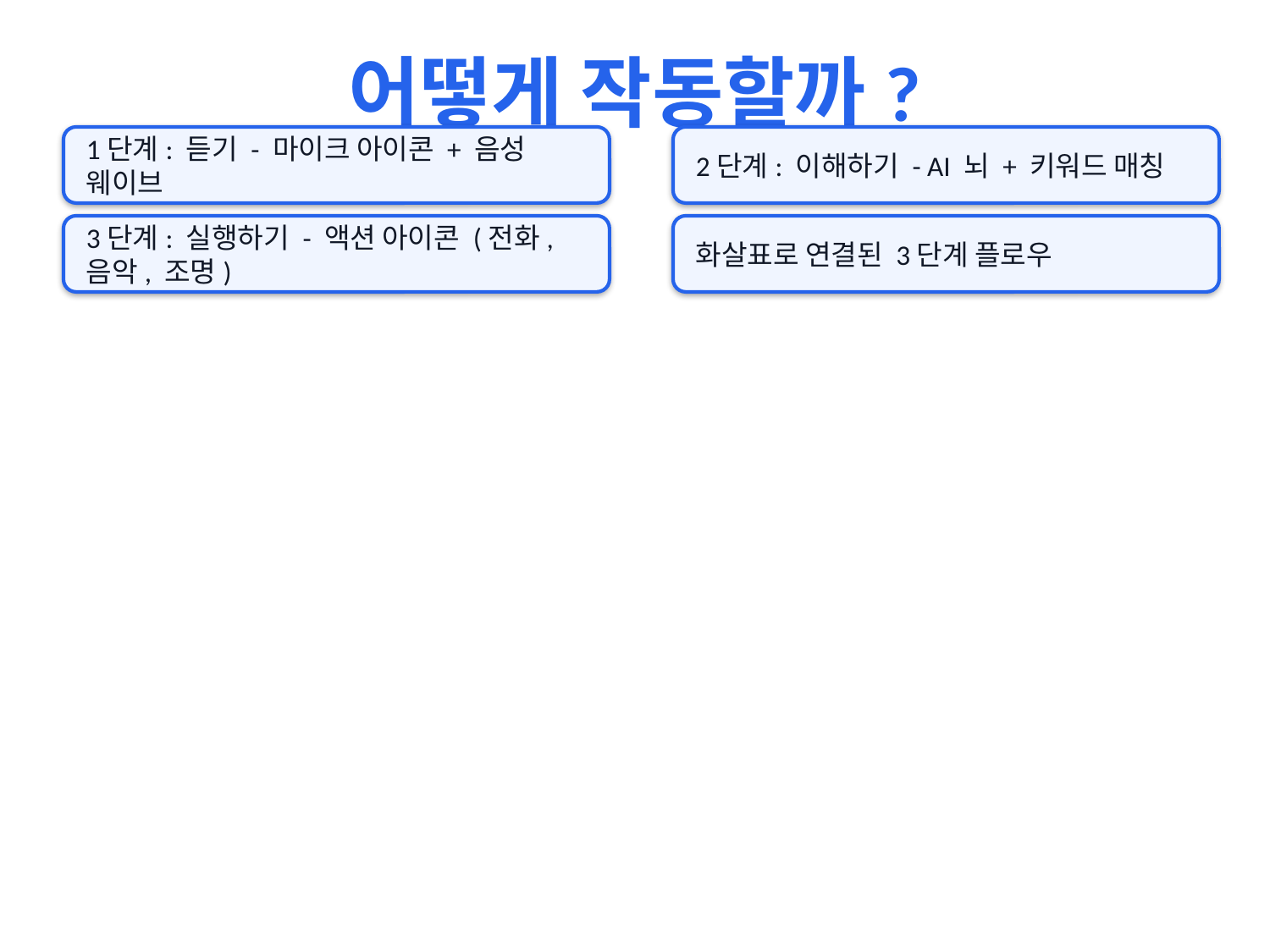

어떻게 작동할까?
1단계: 듣기 - 마이크 아이콘 + 음성 웨이브
2단계: 이해하기 - AI 뇌 + 키워드 매칭
3단계: 실행하기 - 액션 아이콘 (전화, 음악, 조명)
화살표로 연결된 3단계 플로우